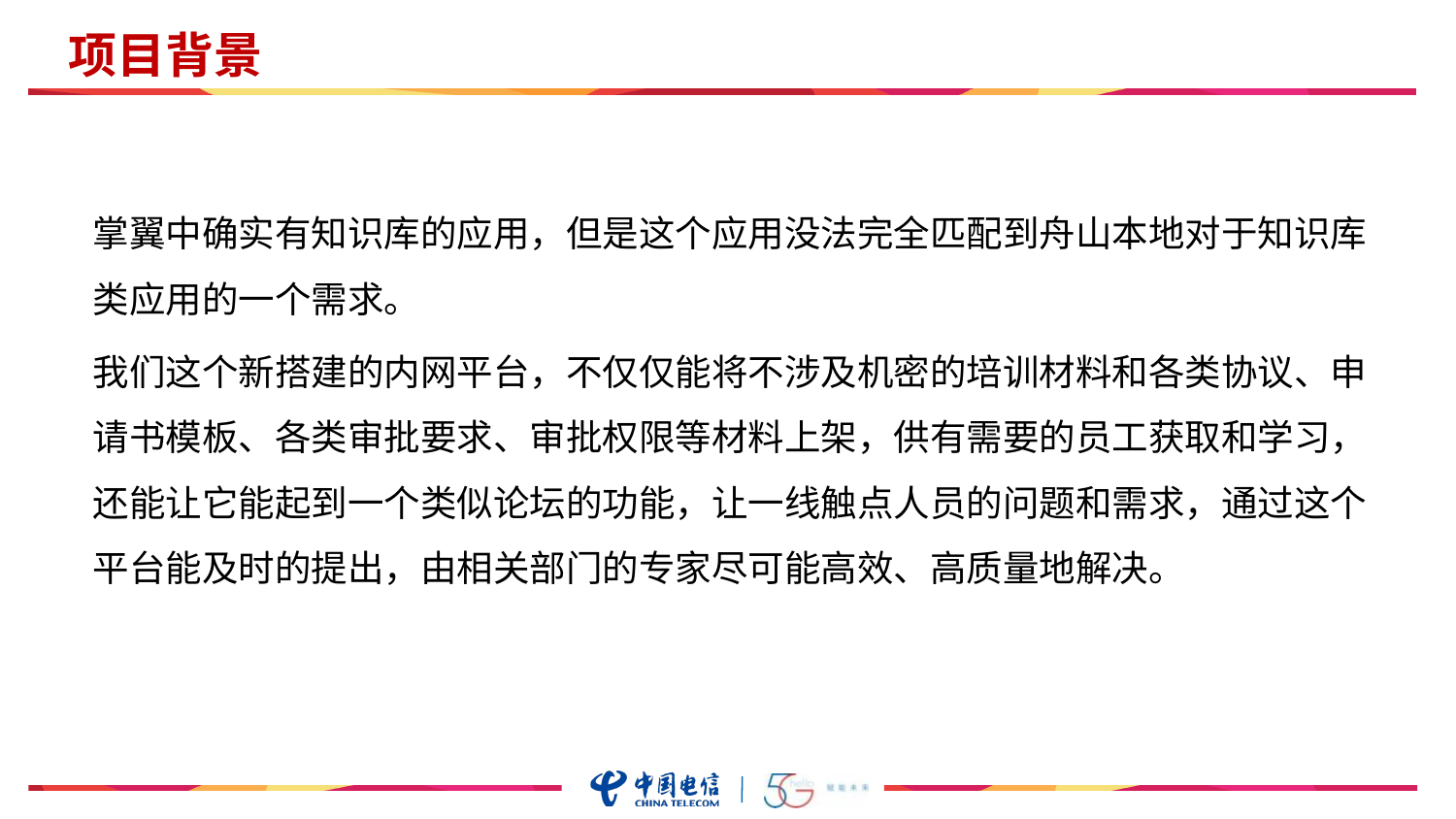

项目背景
掌翼中确实有知识库的应用，但是这个应用没法完全匹配到舟山本地对于知识库类应用的一个需求。
我们这个新搭建的内网平台，不仅仅能将不涉及机密的培训材料和各类协议、申请书模板、各类审批要求、审批权限等材料上架，供有需要的员工获取和学习，还能让它能起到一个类似论坛的功能，让一线触点人员的问题和需求，通过这个平台能及时的提出，由相关部门的专家尽可能高效、高质量地解决。